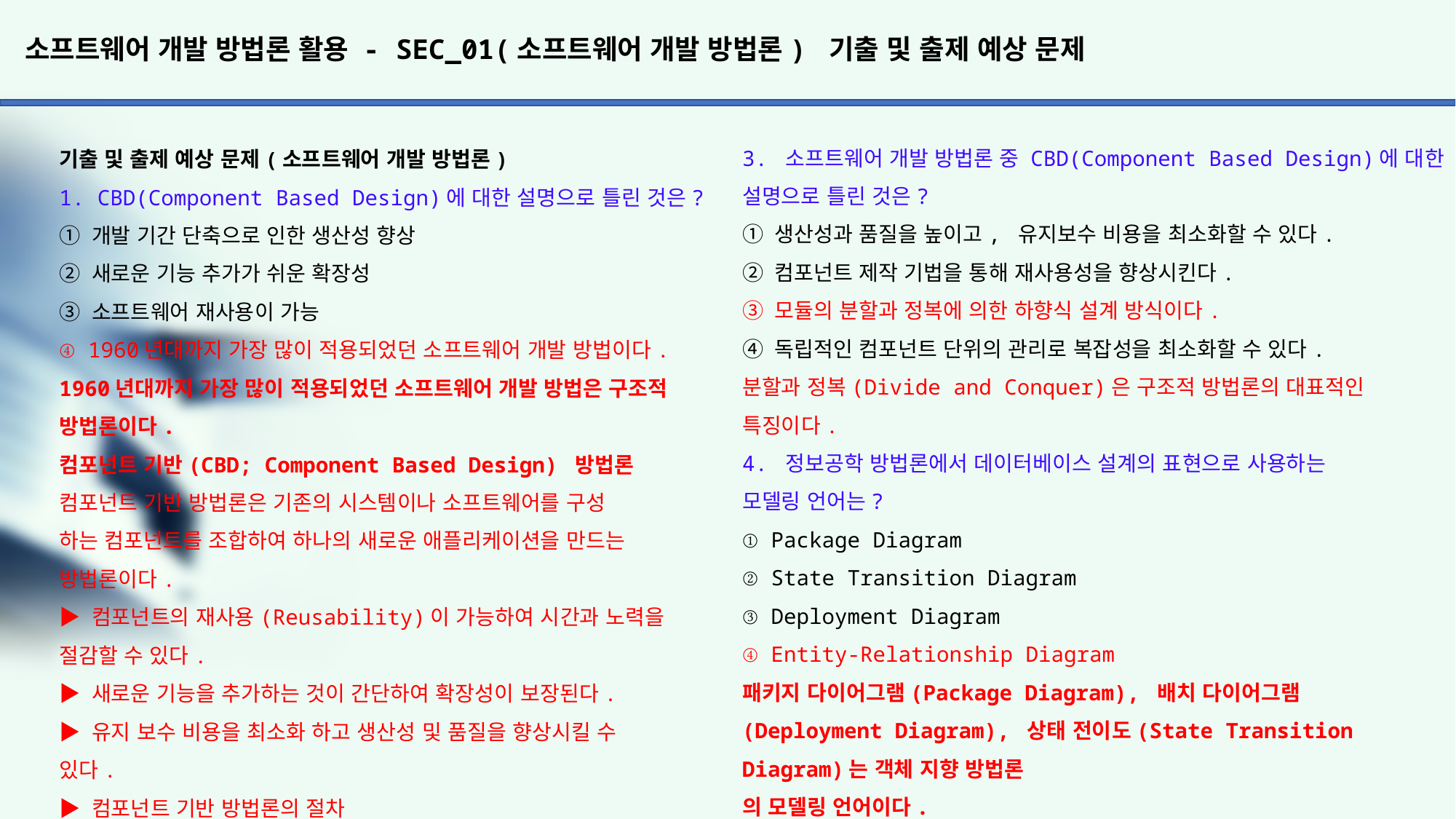

# 소프트웨어 개발 방법론 활용 - SEC_01(소프트웨어 개발 방법론) 기출 및 출제 예상 문제
3. 소프트웨어 개발 방법론 중 CBD(Component Based Design)에 대한 설명으로 틀린 것은?
① 생산성과 품질을 높이고, 유지보수 비용을 최소화할 수 있다.
② 컴포넌트 제작 기법을 통해 재사용성을 향상시킨다.
③ 모듈의 분할과 정복에 의한 하향식 설계 방식이다.
④ 독립적인 컴포넌트 단위의 관리로 복잡성을 최소화할 수 있다.
분할과 정복(Divide and Conquer)은 구조적 방법론의 대표적인 특징이다.
4. 정보공학 방법론에서 데이터베이스 설계의 표현으로 사용하는
모델링 언어는?
① Package Diagram
② State Transition Diagram
③ Deployment Diagram
④ Entity-Relationship Diagram
패키지 다이어그램(Package Diagram), 배치 다이어그램(Deployment Diagram), 상태 전이도(State Transition Diagram)는 객체 지향 방법론
의 모델링 언어이다.
정보공학 방법론
정보공학 방법론은 정보 시스템의 개발을 위해 계획, 분석, 설계, 구축
에 정형화된 기법들을 상호 연관성 있게 통합 및 적용하는 자료(Data) 중심의 방법론이다.
▶ 정보 시스템 개발 주기를 이용하여 대규모 정보 시스템을 구축하는데 적합하다.
▶ 데이터베이스 설계를 위한 데이터 모델링으로 개체 관계도(ERD; Entity Relationship Diagram)를 사용한다.
▶ 정보공학 방법론의 절차
정보 전략 계획 수립 단계 -> 업무 영역 분석 단계 -> 업무 시스템 설계 단계 -> 업무 시스템 구축 단계
기출 및 출제 예상 문제(소프트웨어 개발 방법론)
1. CBD(Component Based Design)에 대한 설명으로 틀린 것은?
① 개발 기간 단축으로 인한 생산성 향상
② 새로운 기능 추가가 쉬운 확장성
③ 소프트웨어 재사용이 가능
④ 1960년대까지 가장 많이 적용되었던 소프트웨어 개발 방법이다.
1960년대까지 가장 많이 적용되었던 소프트웨어 개발 방법은 구조적 방법론이다.
컴포넌트 기반(CBD; Component Based Design) 방법론
컴포넌트 기반 방법론은 기존의 시스템이나 소프트웨어를 구성
하는 컴포넌트를 조합하여 하나의 새로운 애플리케이션을 만드는
방법론이다.
▶ 컴포넌트의 재사용(Reusability)이 가능하여 시간과 노력을 절감할 수 있다.
▶ 새로운 기능을 추가하는 것이 간단하여 확장성이 보장된다.
▶ 유지 보수 비용을 최소화 하고 생산성 및 품질을 향상시킬 수
있다.
▶ 컴포넌트 기반 방법론의 절차
개발 준비 단계 -> 분석 단계 -> 설계 단계 -> 구현 단계 -> 테스트 단계 -> 전개 단계 -> 인도 단계
2. 정형화된 분석 절차에 따라 사용자 요구사항을 파악, 문서화
하는 체계적 분석방법으로 자료흐름도, 자료사전, 소단위 명세서 의 특징을 갖는 것은?
① 구조적 개발 방법론
② 객체지향 개발 방법론
③ 정보공학 방법론
④ CBD 방법론
‘정형화된 분석하면’라고 문구가 나오면 무조건 구조적 개발론 이 떠올라야 된다.
구조적 방법론
구조적 방법론은 정형화된 분석 처리 절차에 따라서 사용자 요구
사항을 파악하여 문서화 하는 처리(Process) 중심의 방법론이다.
▶ 1960년대까지 가장 많이 적용되었던 소프트웨어 개발 방법론이다.
▶ 쉬운 이해 및 검증이 가능한 프로그램 코드를 생성하는 것이 목적이다.
▶ 복잡한 문제를 다루기 위해서 분할과 정복(Divide and Conquer)
원리를 적용한다.
▶ 구조적 방법론의 절차
타당성 검토 단계 -> 계획 단계 -> 요구 사항 단계 -> 설계 단계 -> 구현 단계 -> 시험 단계 -> 운용/유지보수 단계